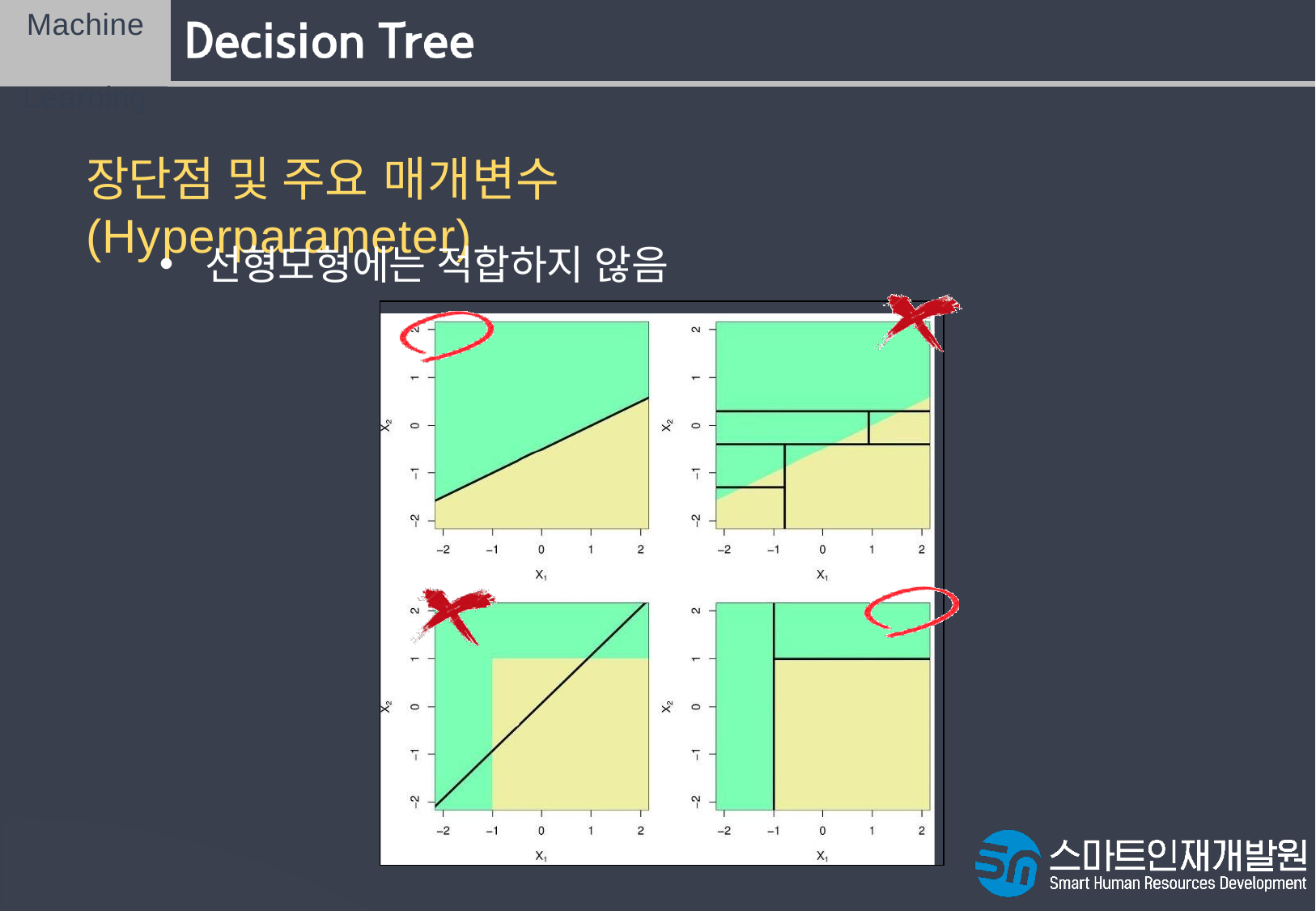

Machine  Learning

# 장단점 및 주요 매개변수(Hyperparameter)
선형모형에는 적합하지 않음